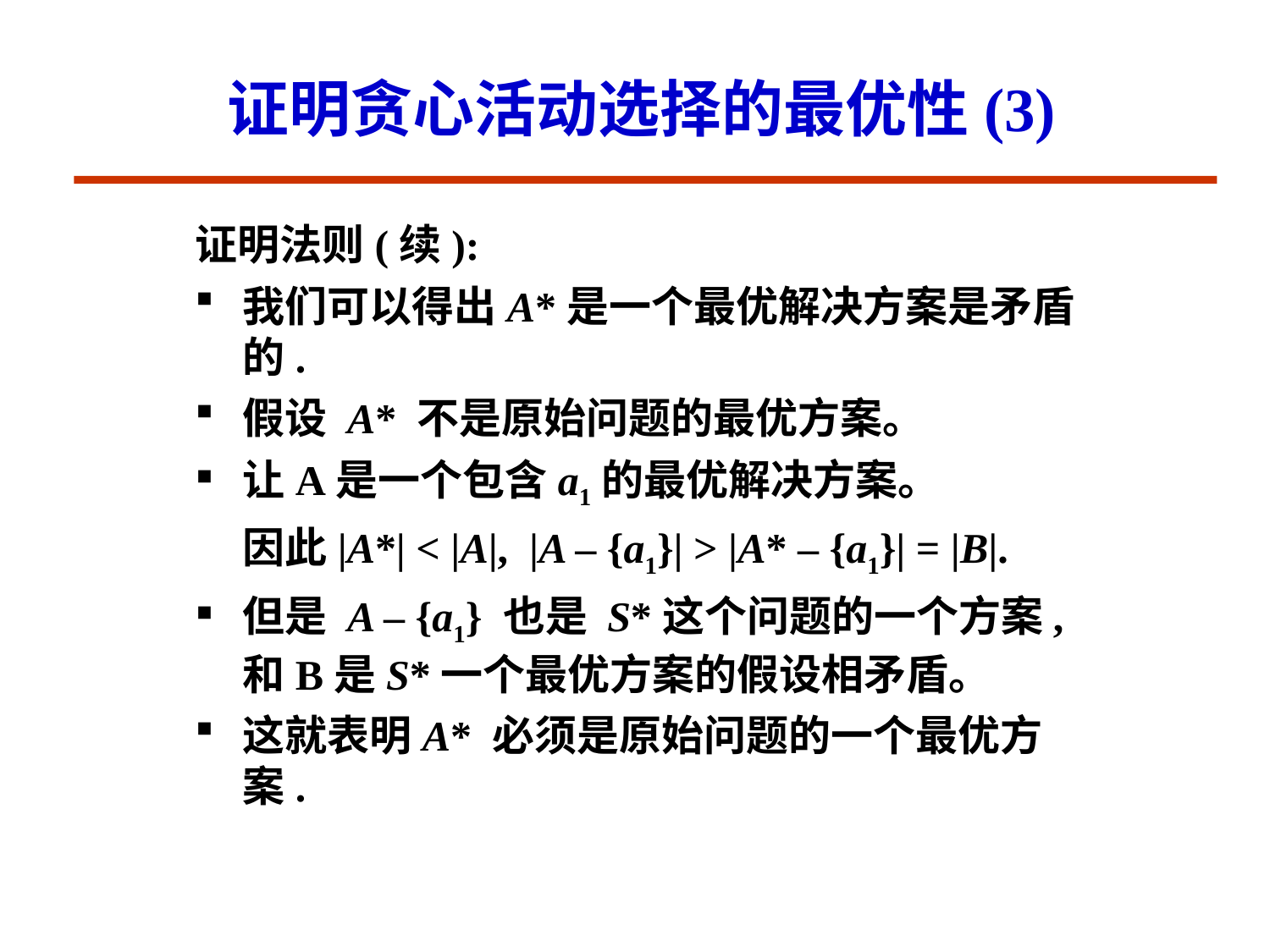

# 证明贪心活动选择的最优性(3)
证明法则(续):
我们可以得出A*是一个最优解决方案是矛盾的.
假设 A* 不是原始问题的最优方案。
让A是一个包含a1的最优解决方案。
	因此|A*| < |A|,  |A – {a1}| > |A* – {a1}| = |B|.
但是 A – {a1} 也是 S*这个问题的一个方案,和B是S*一个最优方案的假设相矛盾。
这就表明A* 必须是原始问题的一个最优方案.